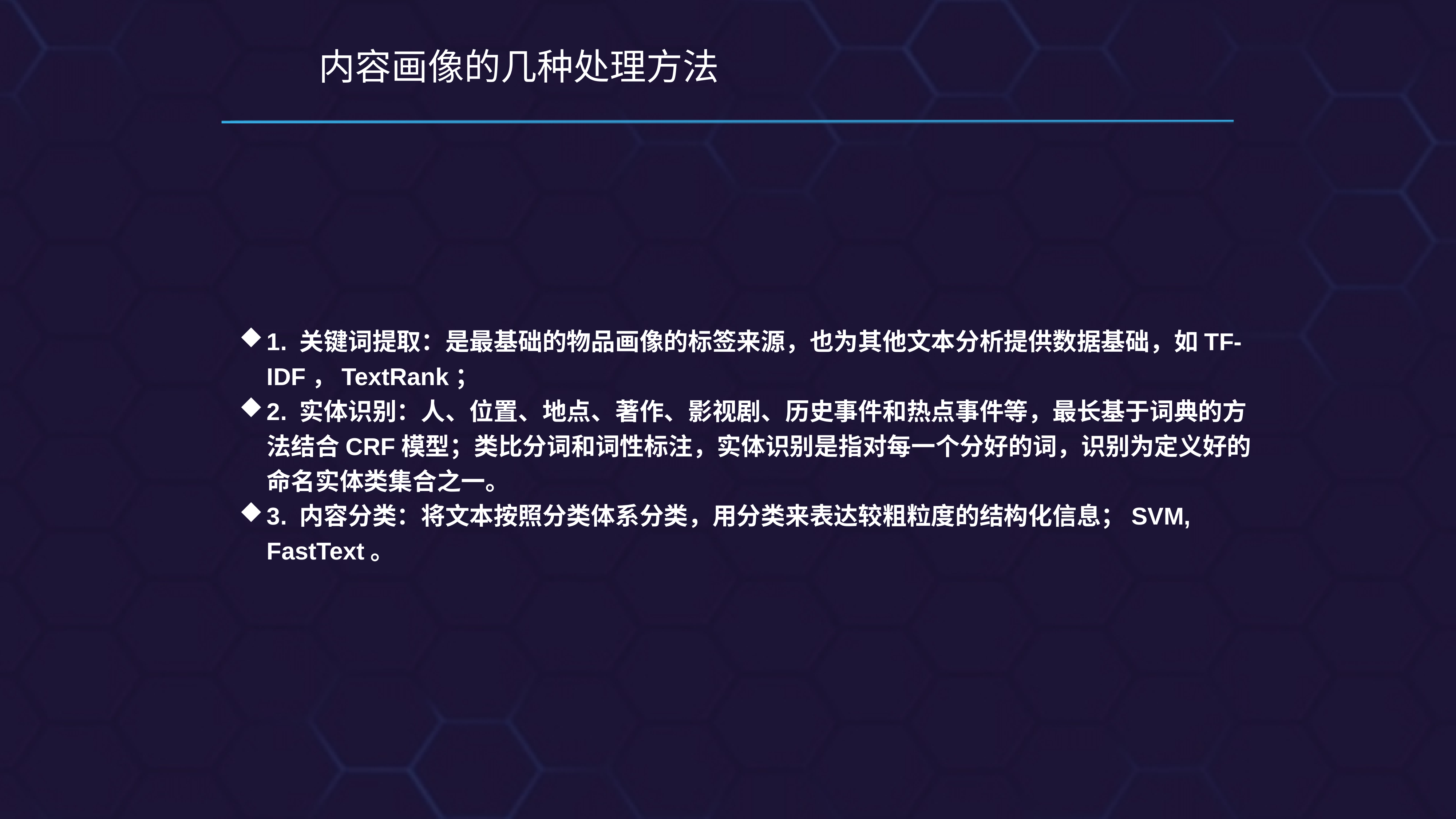

# 内容画像的几种处理方法
1. 关键词提取：是最基础的物品画像的标签来源，也为其他文本分析提供数据基础，如TF-IDF，TextRank；
2. 实体识别：人、位置、地点、著作、影视剧、历史事件和热点事件等，最长基于词典的方法结合CRF模型；类比分词和词性标注，实体识别是指对每一个分好的词，识别为定义好的命名实体类集合之一。
3. 内容分类：将文本按照分类体系分类，用分类来表达较粗粒度的结构化信息；SVM, FastText。